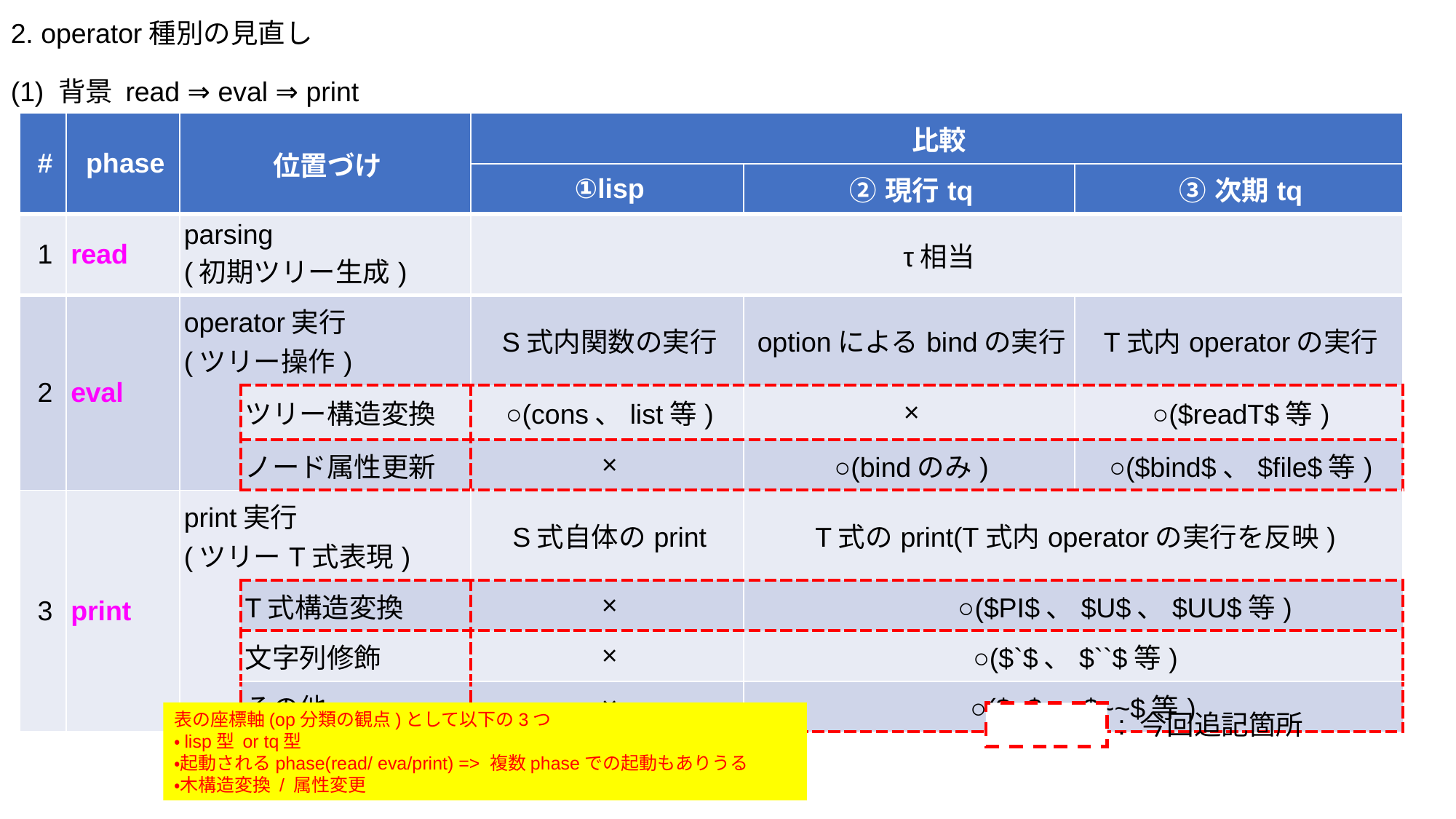

2. operator種別の見直し
(1) 背景 read ⇒ eval ⇒ print
| # | phase | 位置づけ |  | 比較 |  |  |
| --- | --- | --- | --- | --- | --- | --- |
|  |  |  |  | ①lisp | ②現行tq | ③次期tq |
| 1 | read | parsing (初期ツリー生成) |  | τ相当 |  |  |
| 2 | eval | operator実行 (ツリー操作) |  | S式内関数の実行 | optionによるbindの実行 | T式内operatorの実行 |
|  |  |  | ツリー構造変換 | ○(cons、list等) | × | ○($readT$等) |
|  |  |  | ノード属性更新 | × | ○(bindのみ) | ○($bind$、$file$等) |
| 3 | print | print実行 (ツリーT式表現) |  | S式自体のprint | T式のprint(T式内operatorの実行を反映) |  |
|  |  |  | T式構造変換 | × | ○($PI$、$U$、$UU$等) |  |
|  |  |  | 文字列修飾 | × | ○($`$、$``$等) |  |
|  |  |  | その他 | × | ○($~$、$~~$等) |  |
表の座標軸(op分類の観点)として以下の3つ
・lisp型 or tq型
・起動されるphase(read/ eva/print) => 複数phaseでの起動もありうる
・木構造変換 / 属性変更
: 今回追記箇所